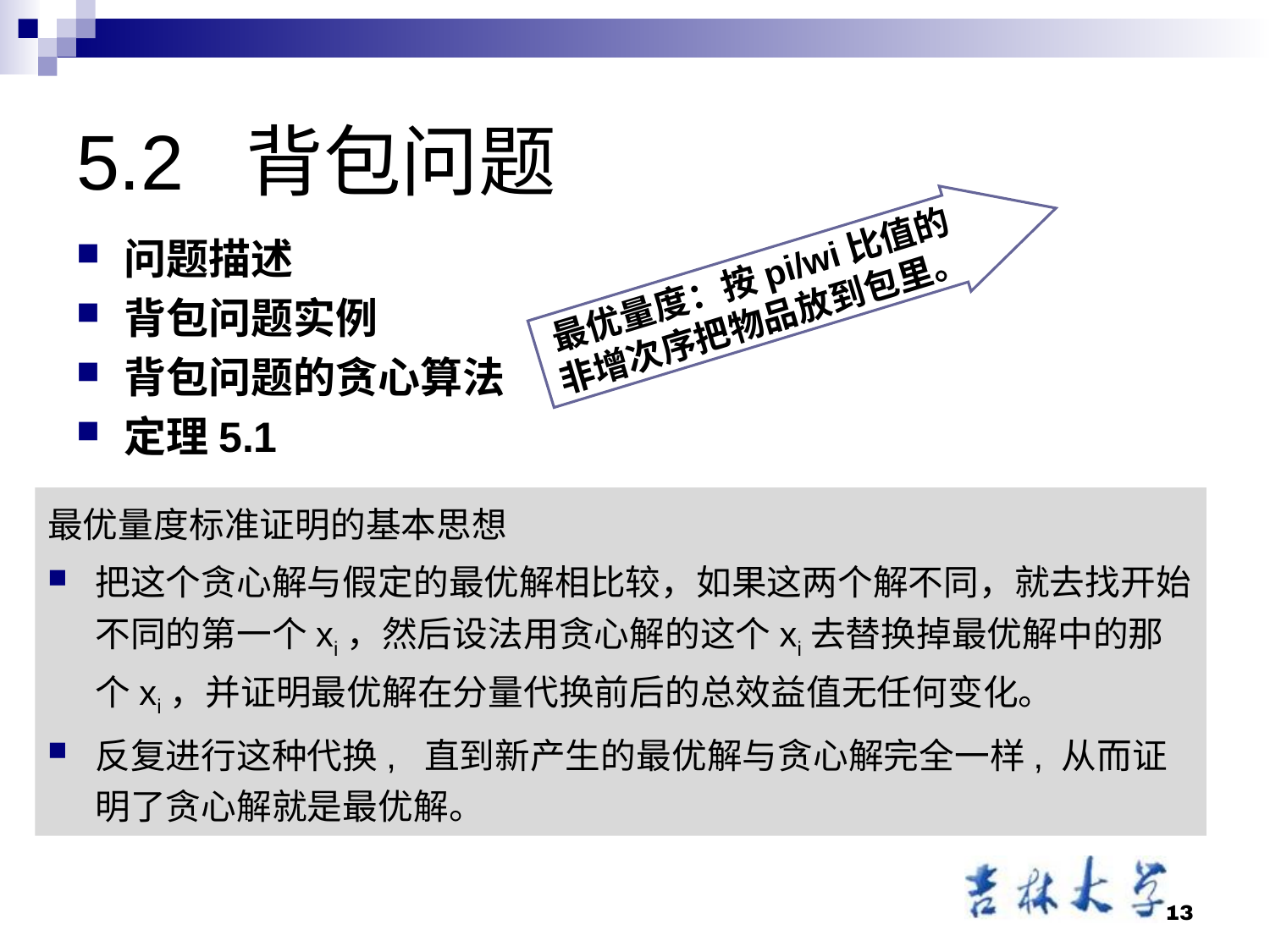

# 5.2  背包问题
问题描述
背包问题实例
背包问题的贪心算法
定理5.1
最优量度：按pi/wi比值的
非增次序把物品放到包里。
最优量度标准证明的基本思想
把这个贪心解与假定的最优解相比较，如果这两个解不同，就去找开始不同的第一个xi，然后设法用贪心解的这个xi去替换掉最优解中的那个xi，并证明最优解在分量代换前后的总效益值无任何变化。
反复进行这种代换,  直到新产生的最优解与贪心解完全一样, 从而证明了贪心解就是最优解。
13